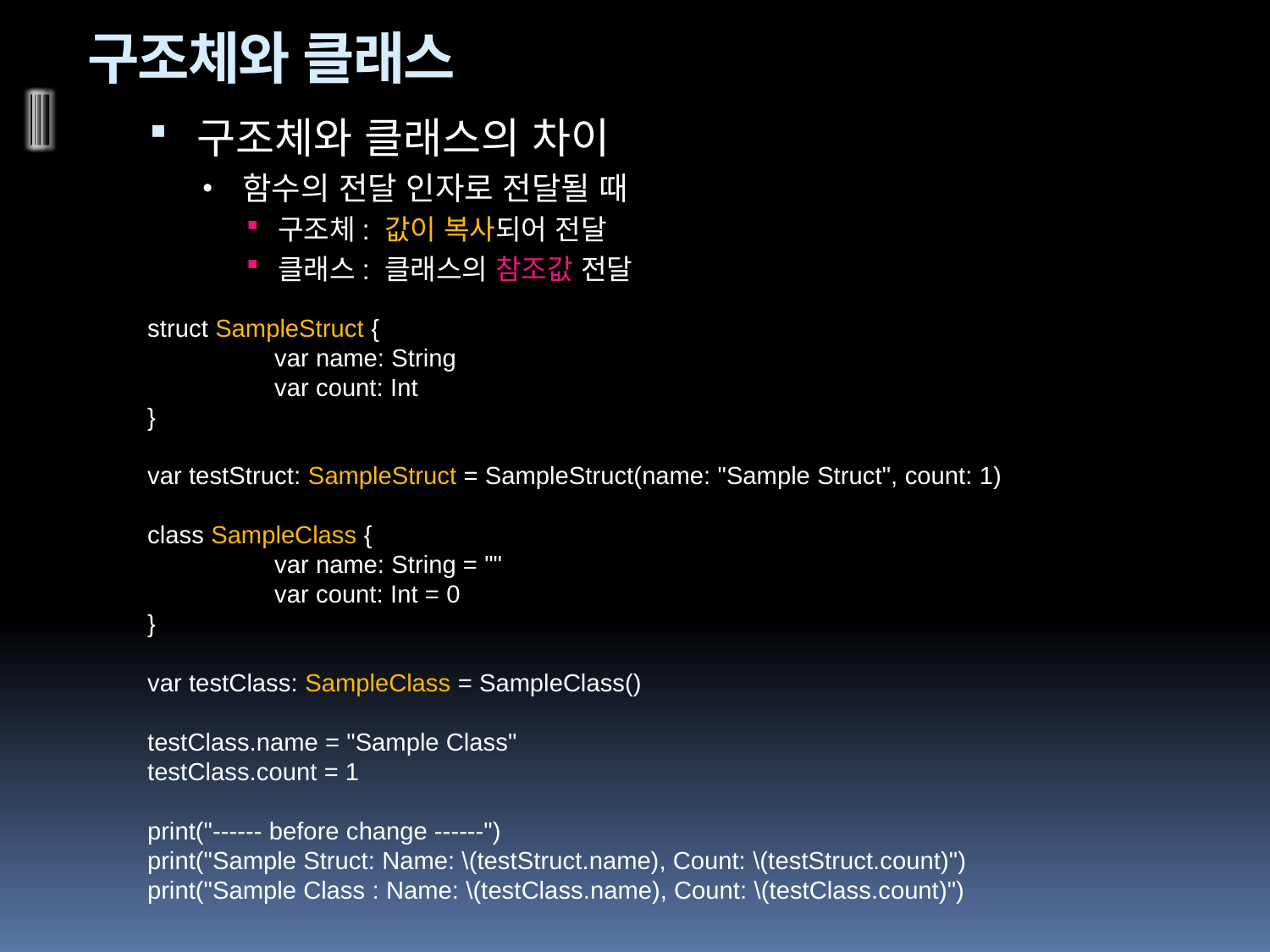

# 구조체와 클래스
구조체와 클래스의 차이
함수의 전달 인자로 전달될 때
구조체: 값이 복사되어 전달
클래스: 클래스의 참조값 전달

struct SampleStruct {
	var name: String
	var count: Int
}

var testStruct: SampleStruct = SampleStruct(name: "Sample Struct", count: 1)

class SampleClass {
	var name: String = ""
	var count: Int = 0
}

var testClass: SampleClass = SampleClass()

testClass.name = "Sample Class"
testClass.count = 1

print("------ before change ------")
print("Sample Struct: Name: \(testStruct.name), Count: \(testStruct.count)")
print("Sample Class : Name: \(testClass.name), Count: \(testClass.count)")